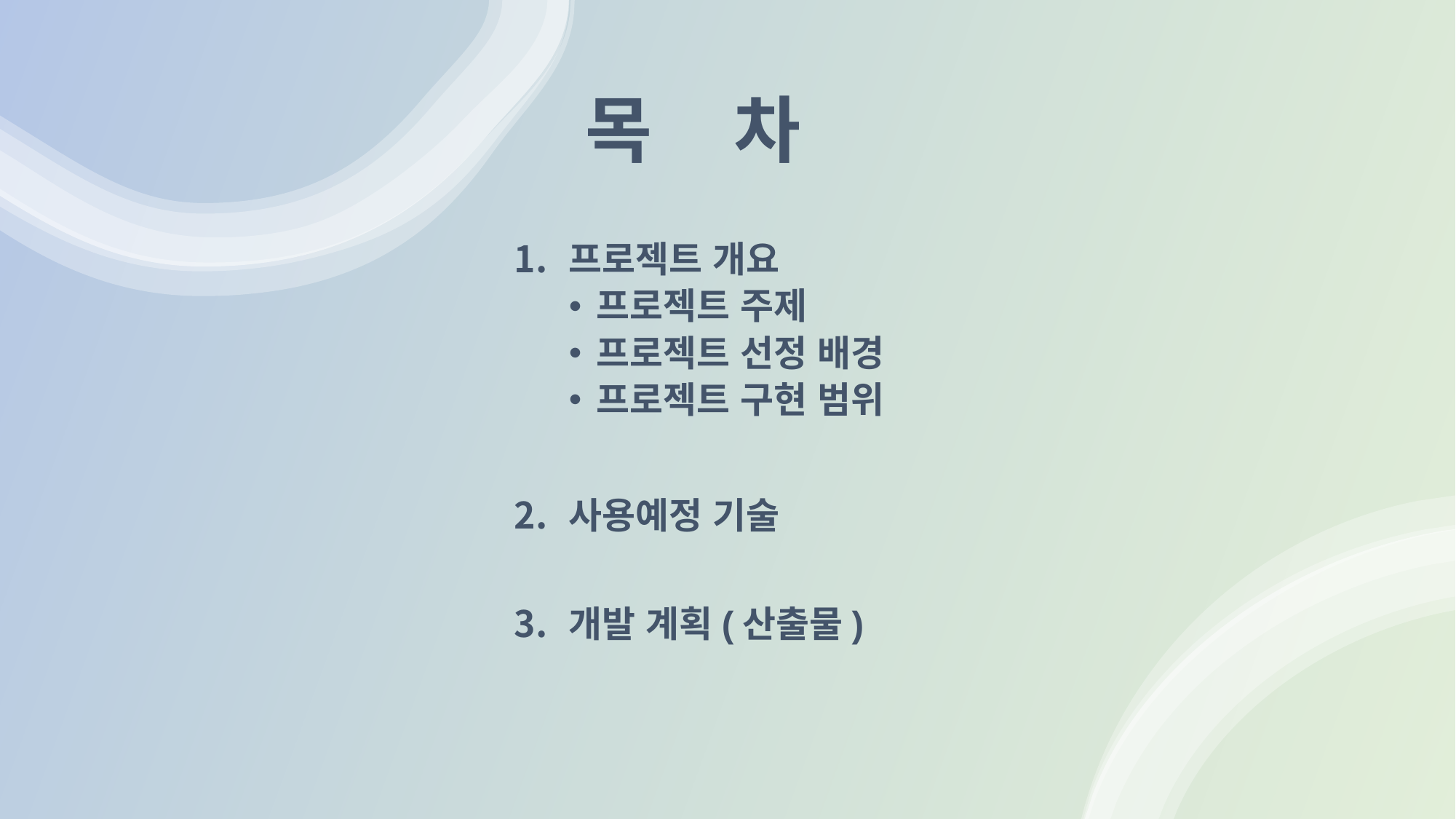

# 목    차
프로젝트 개요
프로젝트 주제
프로젝트 선정 배경
프로젝트 구현 범위

사용예정 기술

개발 계획(산출물)